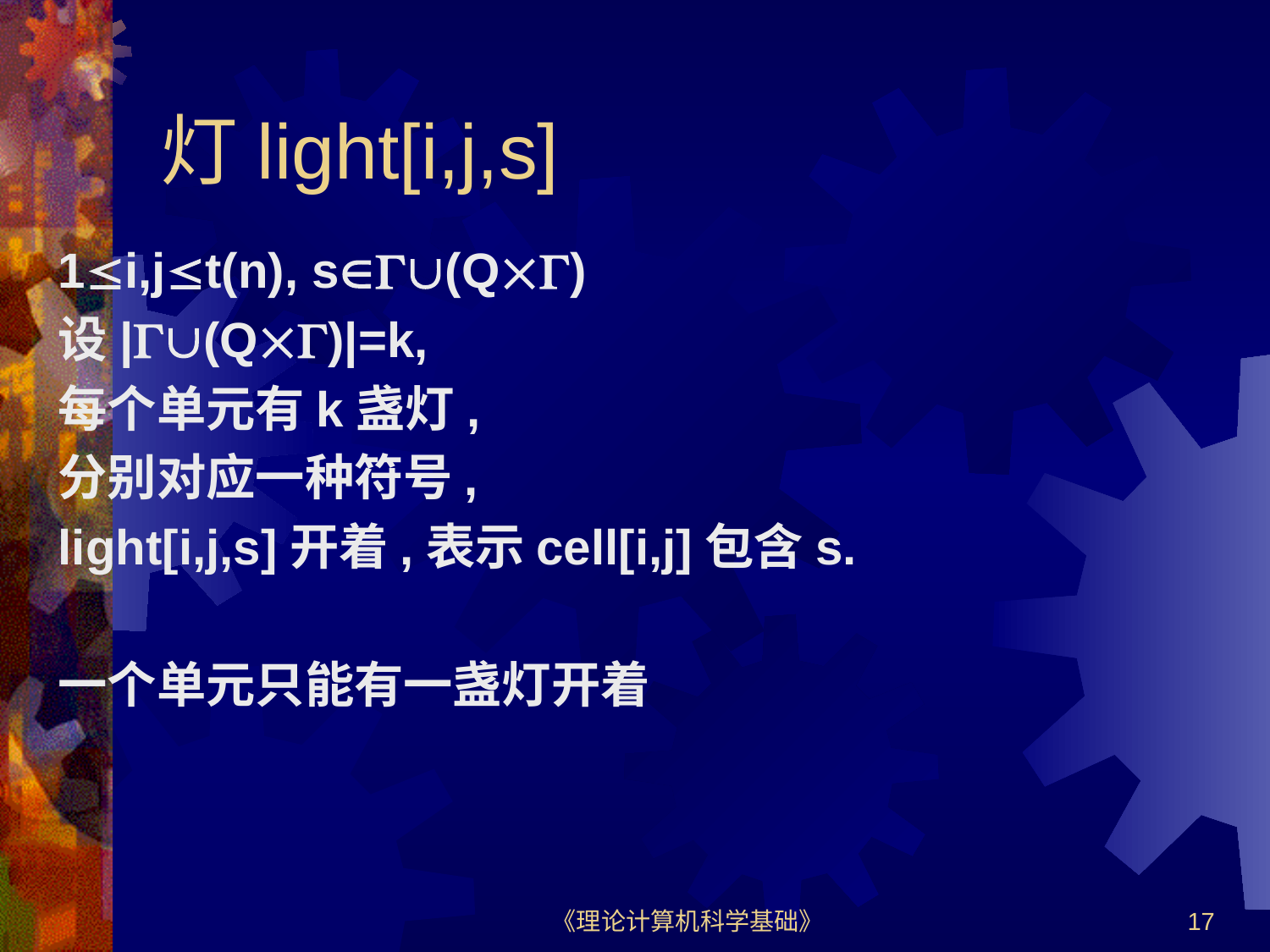

# 灯light[i,j,s]
1≤i,j≤t(n), s∈Γ∪(Q×Γ)
设|Γ∪(Q×Γ)|=k,
每个单元有k盏灯,
分别对应一种符号,
light[i,j,s]开着,表示cell[i,j]包含s.

一个单元只能有一盏灯开着
《理论计算机科学基础》
17